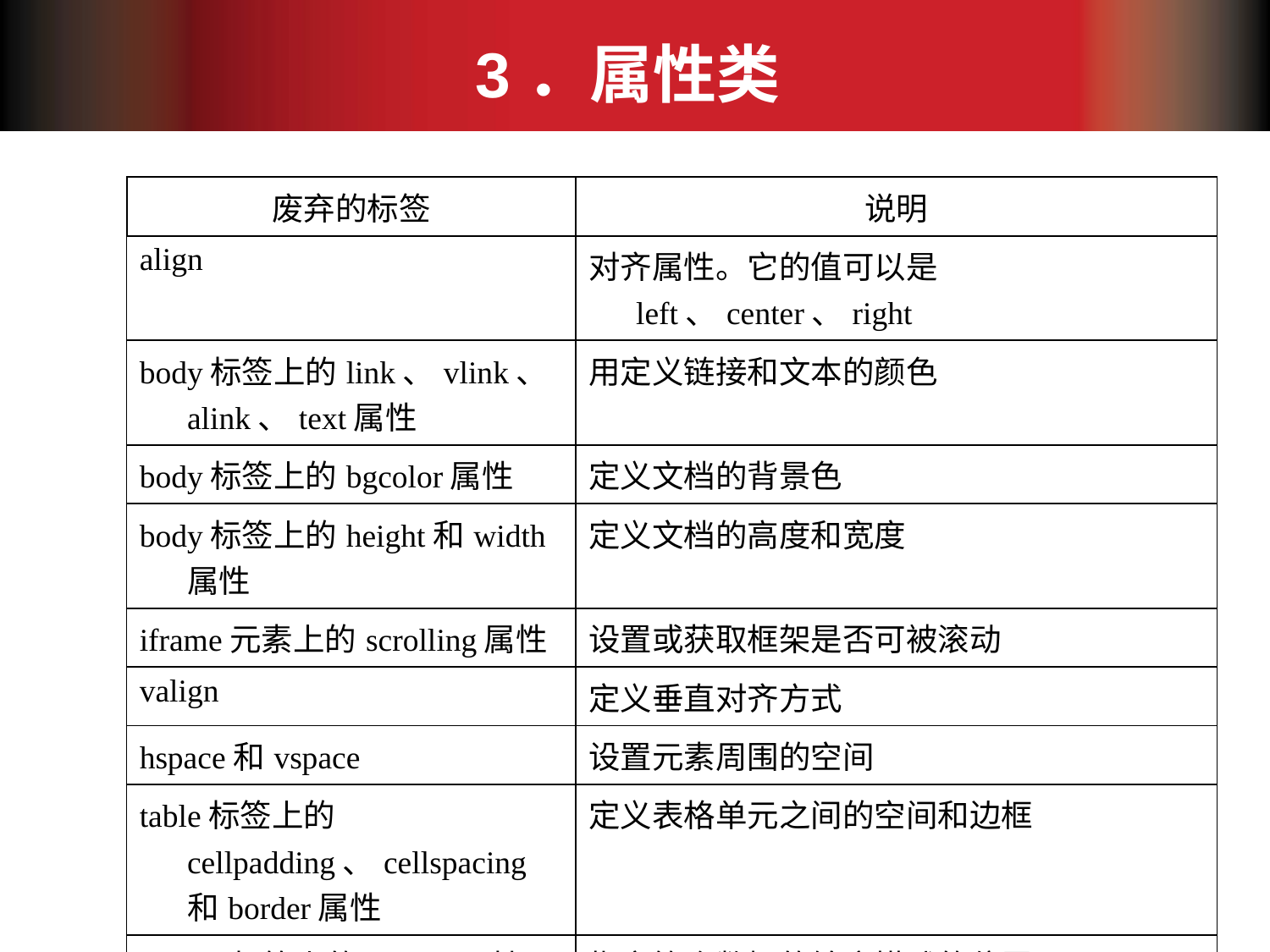

# 3．属性类
| 废弃的标签 | 说明 |
| --- | --- |
| align | 对齐属性。它的值可以是left、center、right |
| body标签上的link、vlink、alink、text属性 | 用定义链接和文本的颜色 |
| body标签上的bgcolor属性 | 定义文档的背景色 |
| body标签上的height和width属性 | 定义文档的高度和宽度 |
| iframe元素上的scrolling属性 | 设置或获取框架是否可被滚动 |
| valign | 定义垂直对齐方式 |
| hspace和vspace | 设置元素周围的空间 |
| table标签上的cellpadding、cellspacing和border属性 | 定义表格单元之间的空间和边框 |
| header标签上的profile属性 | 指定符合数据的轮廓描述的位置 |
| 链接标签a上的target属性 | 指定在何处打开目标 URL |
| img和iframe元素的longdesc属性 | 指定长的描述内容 |